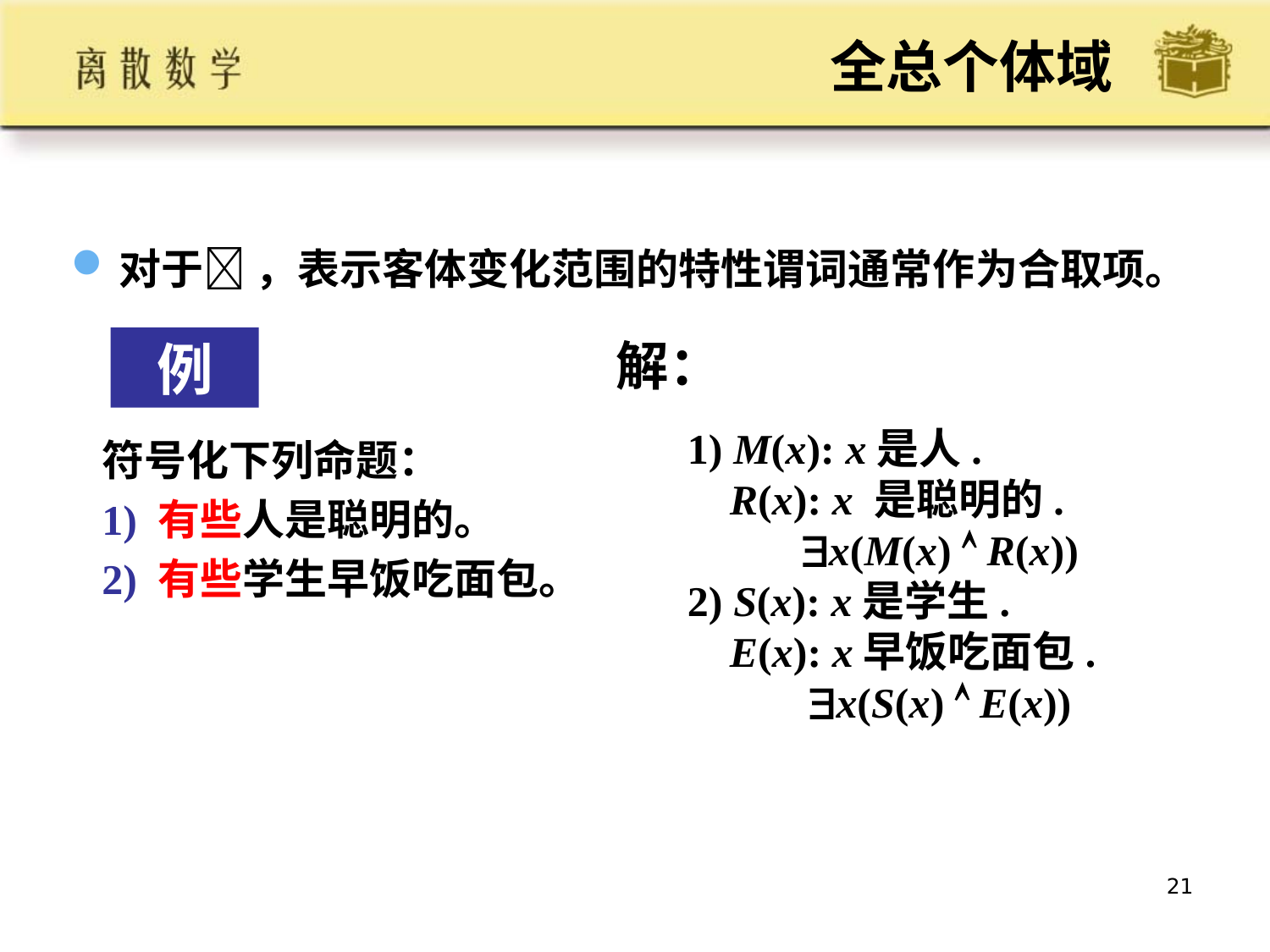

# 全总个体域
对于∃ ，表示客体变化范围的特性谓词通常作为合取项。

解：
例
1) M(x): x是人.
    R(x): x 是聪明的.
∃x(M(x) ∧ R(x))
2) S(x): x是学生.
    E(x): x早饭吃面包.
∃x(S(x) ∧ E(x))
符号化下列命题：
1) 有些人是聪明的。
2) 有些学生早饭吃面包。
21